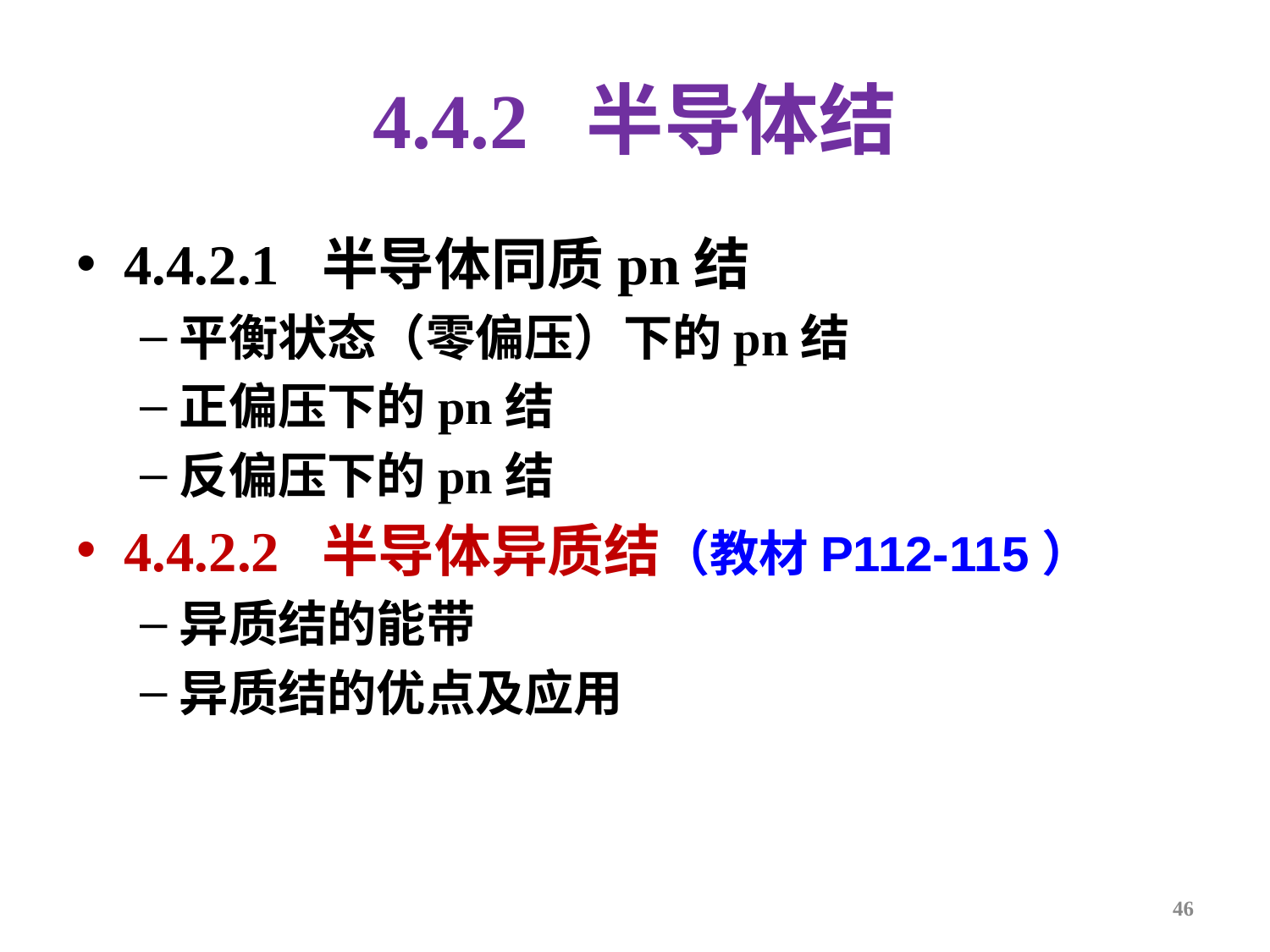

# 4.4.2  半导体结
4.4.2.1  半导体同质pn结
平衡状态（零偏压）下的pn结
正偏压下的pn结
反偏压下的pn结
4.4.2.2  半导体异质结（教材P112-115）
异质结的能带
异质结的优点及应用
46